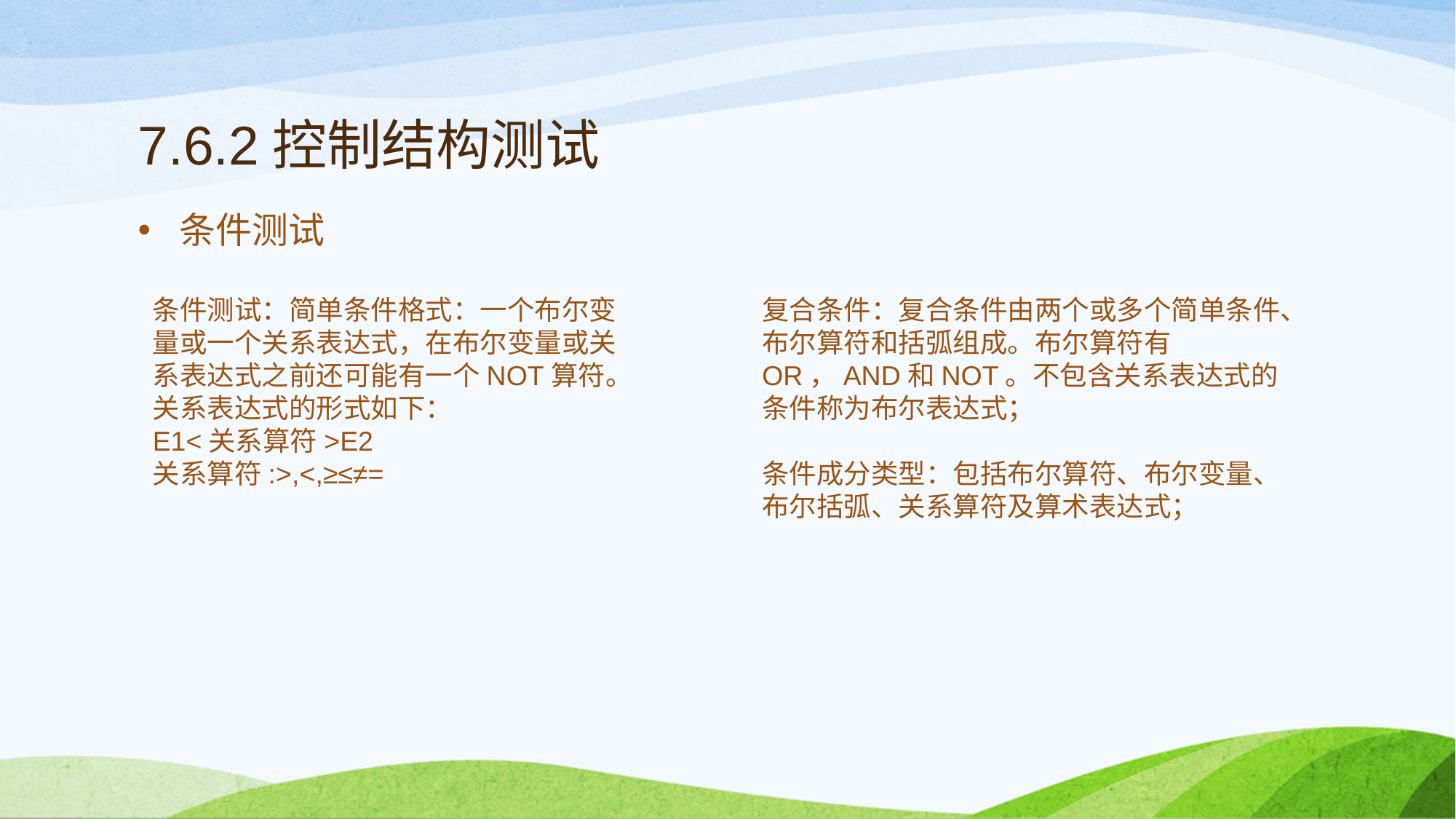

# 7.6.2控制结构测试
条件测试
条件测试：简单条件格式：一个布尔变量或一个关系表达式，在布尔变量或关系表达式之前还可能有一个NOT算符。关系表达式的形式如下：
E1<关系算符>E2
关系算符:>,<,≥≤≠=
复合条件：复合条件由两个或多个简单条件、布尔算符和括弧组成。布尔算符有OR，AND和NOT。不包含关系表达式的条件称为布尔表达式；

条件成分类型：包括布尔算符、布尔变量、布尔括弧、关系算符及算术表达式；